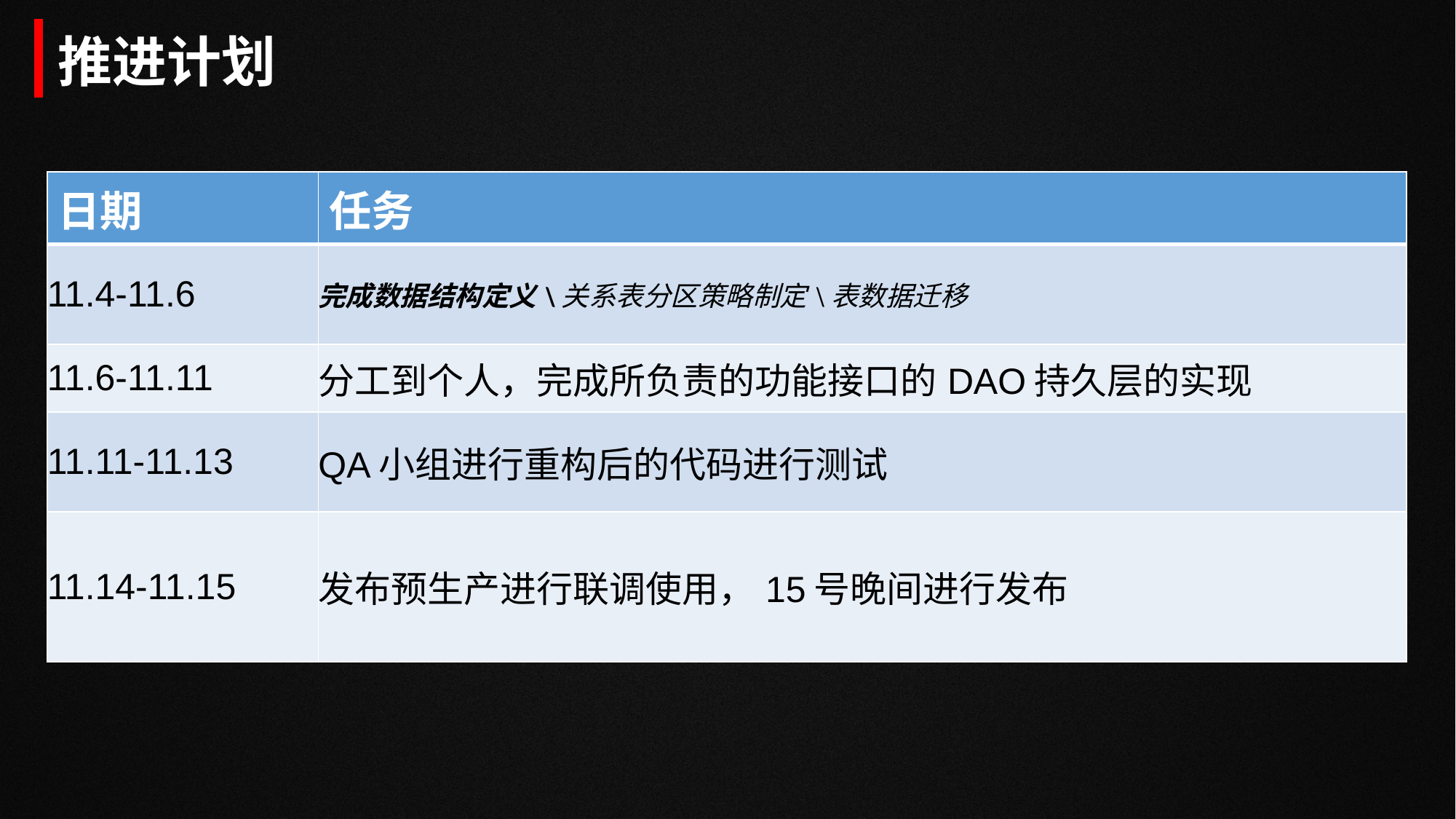

推进计划
| 日期 | 任务 |
| --- | --- |
| 11.4-11.6 | 完成数据结构定义\关系表分区策略制定\表数据迁移 |
| 11.6-11.11 | 分工到个人，完成所负责的功能接口的DAO持久层的实现 |
| 11.11-11.13 | QA小组进行重构后的代码进行测试 |
| 11.14-11.15 | 发布预生产进行联调使用，15号晚间进行发布 |